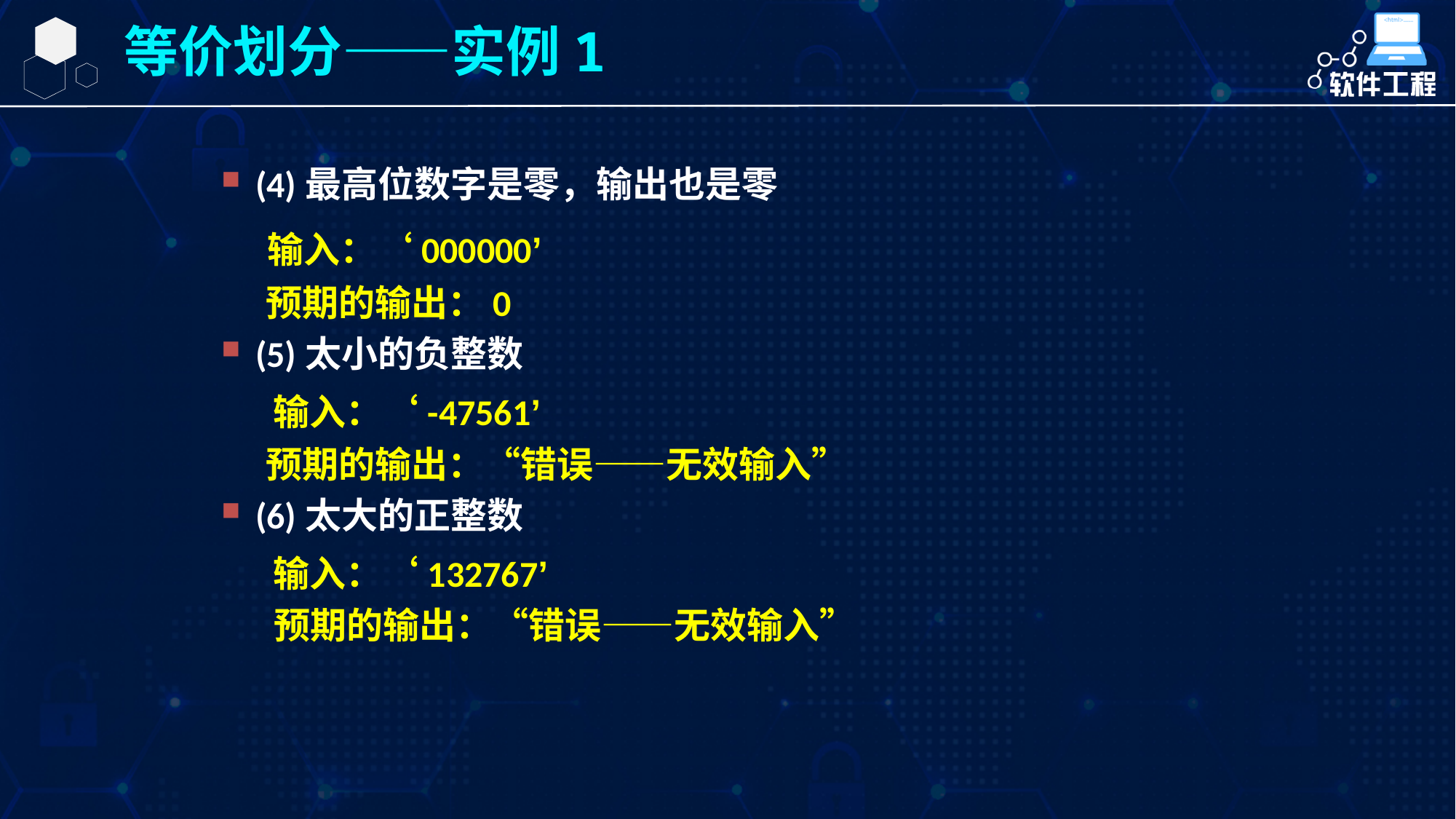

等价划分——实例1
(4)最高位数字是零，输出也是零
        输入：‘000000’
           预期的输出：0
(5)太小的负整数
          输入：‘-47561’
           预期的输出：“错误——无效输入”
(6)太大的正整数
          输入：‘132767’
            预期的输出：“错误——无效输入”